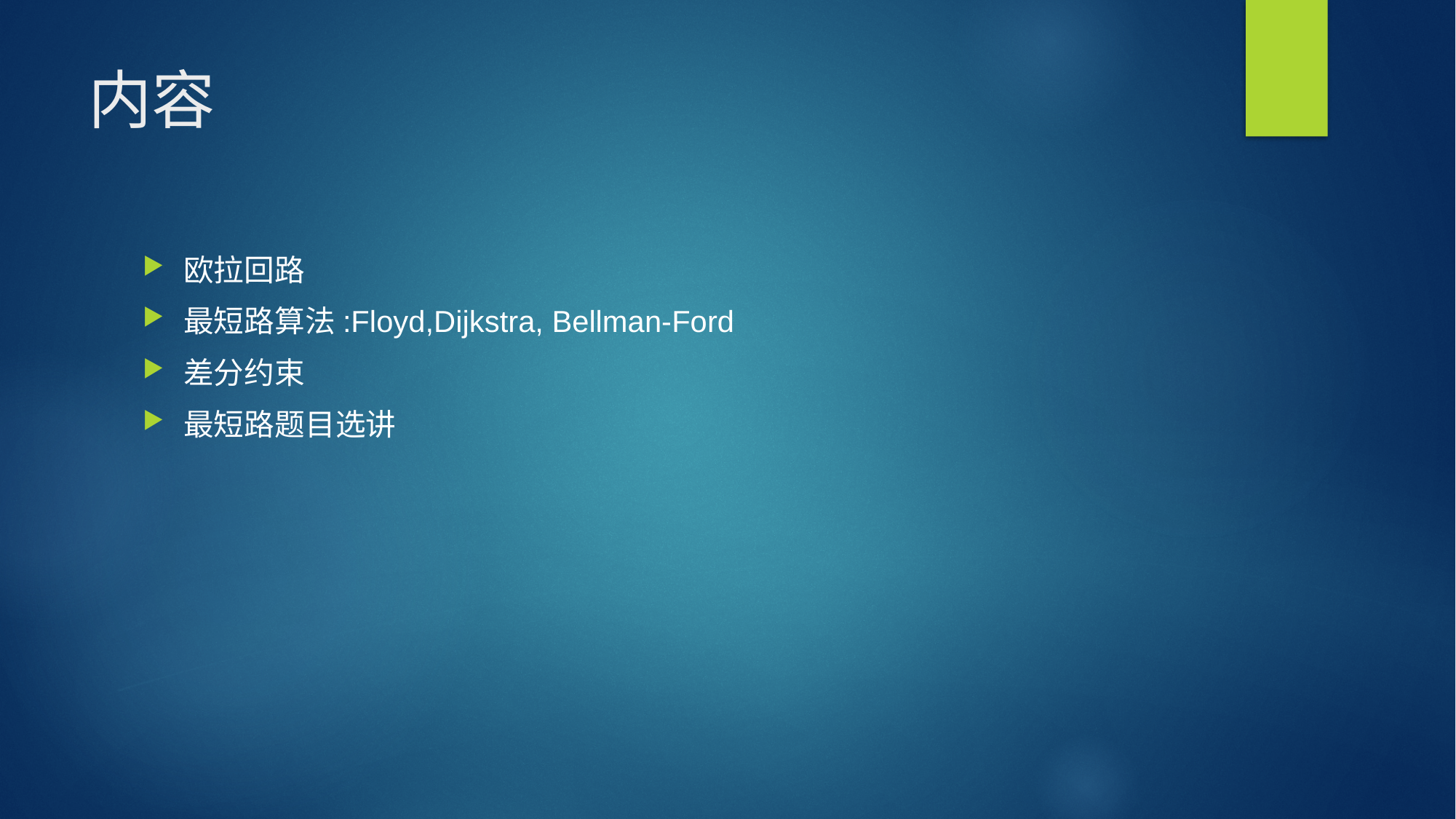

# 内容
欧拉回路
最短路算法:Floyd,Dijkstra, Bellman-Ford
差分约束
最短路题目选讲